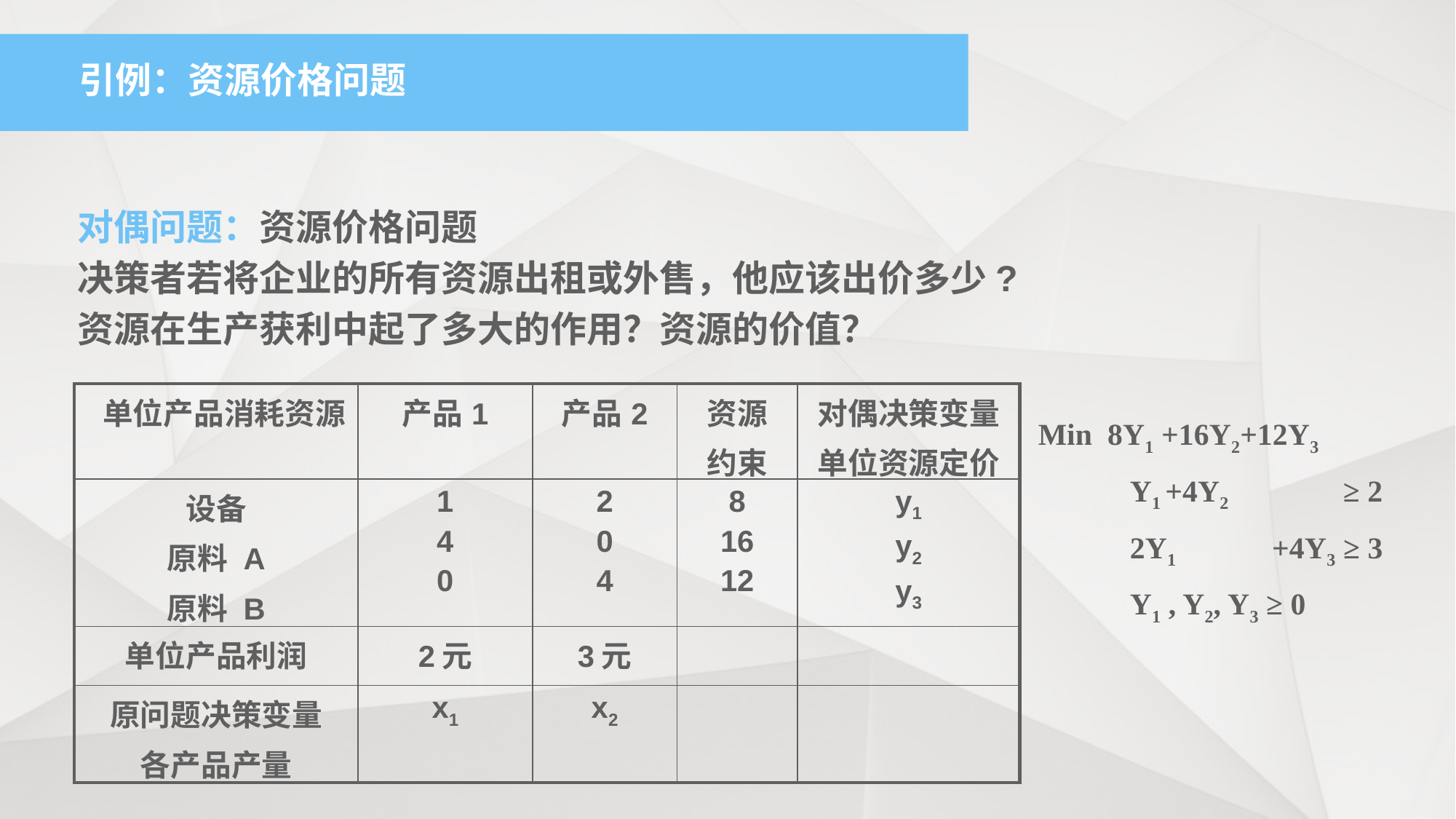

引例：资源价格问题
对偶问题：资源价格问题
决策者若将企业的所有资源出租或外售，他应该出价多少?
资源在生产获利中起了多大的作用？资源的价值？

| 单位产品消耗资源 | 产品1 | 产品2 | 资源 约束 | 对偶决策变量 单位资源定价 |
| --- | --- | --- | --- | --- |
| 设备 原料 A 原料 B | 1 4 0 | 2 0 4 | 8 16 12 | y1 y2 y3 |
| 单位产品利润 | 2元 | 3元 |  |  |
| 原问题决策变量 各产品产量 | x1 | x2 |  |  |
 Min  8Y1 +16Y2+12Y3
             Y1 +4Y2               ≥ 2
             2Y1             +4Y3 ≥ 3
             Y1 , Y2, Y3 ≥ 0